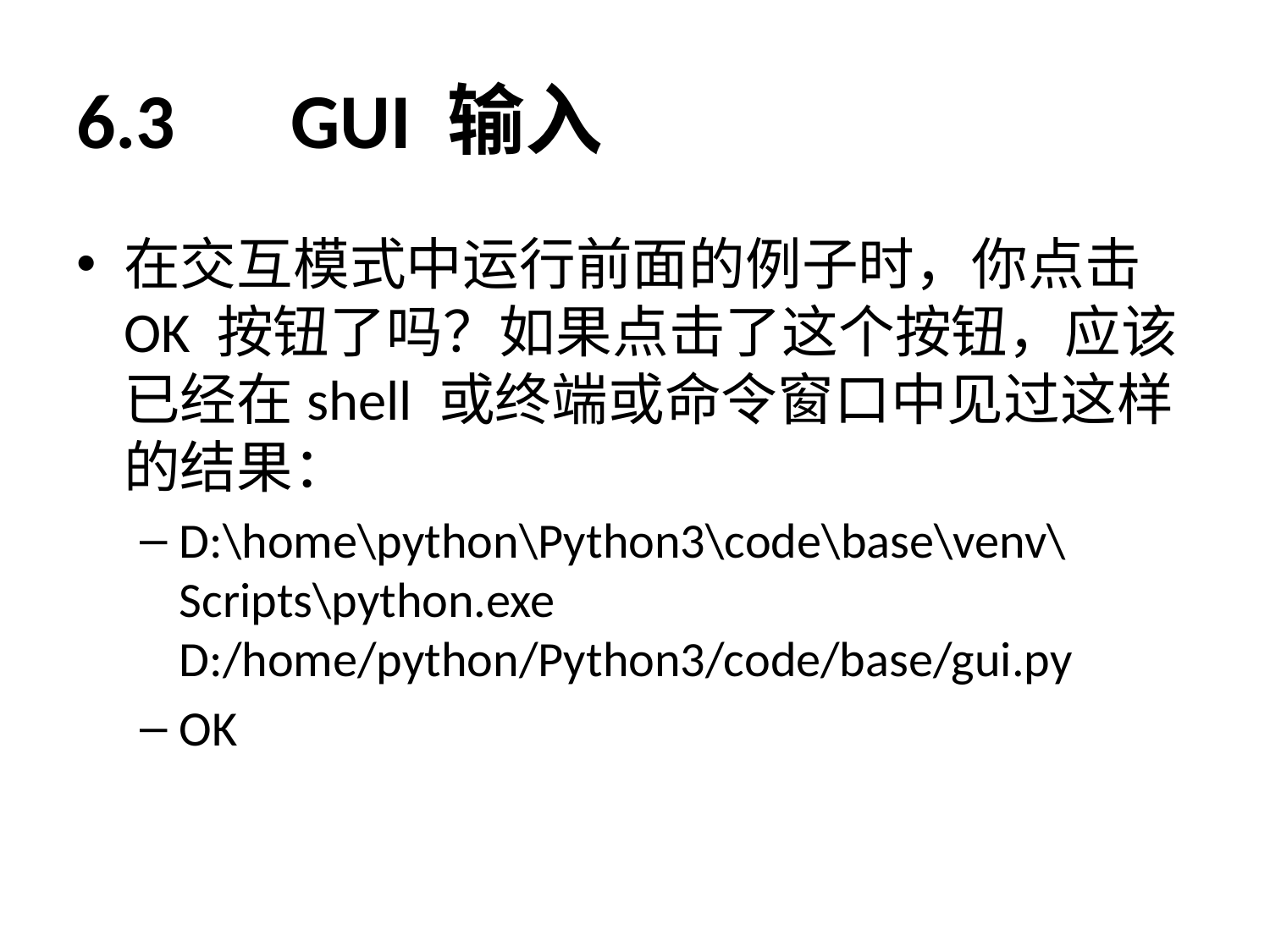

# 6.3　GUI 输入
在交互模式中运行前面的例子时，你点击OK 按钮了吗？如果点击了这个按钮，应该已经在shell 或终端或命令窗口中见过这样的结果：
D:\home\python\Python3\code\base\venv\Scripts\python.exe D:/home/python/Python3/code/base/gui.py
OK